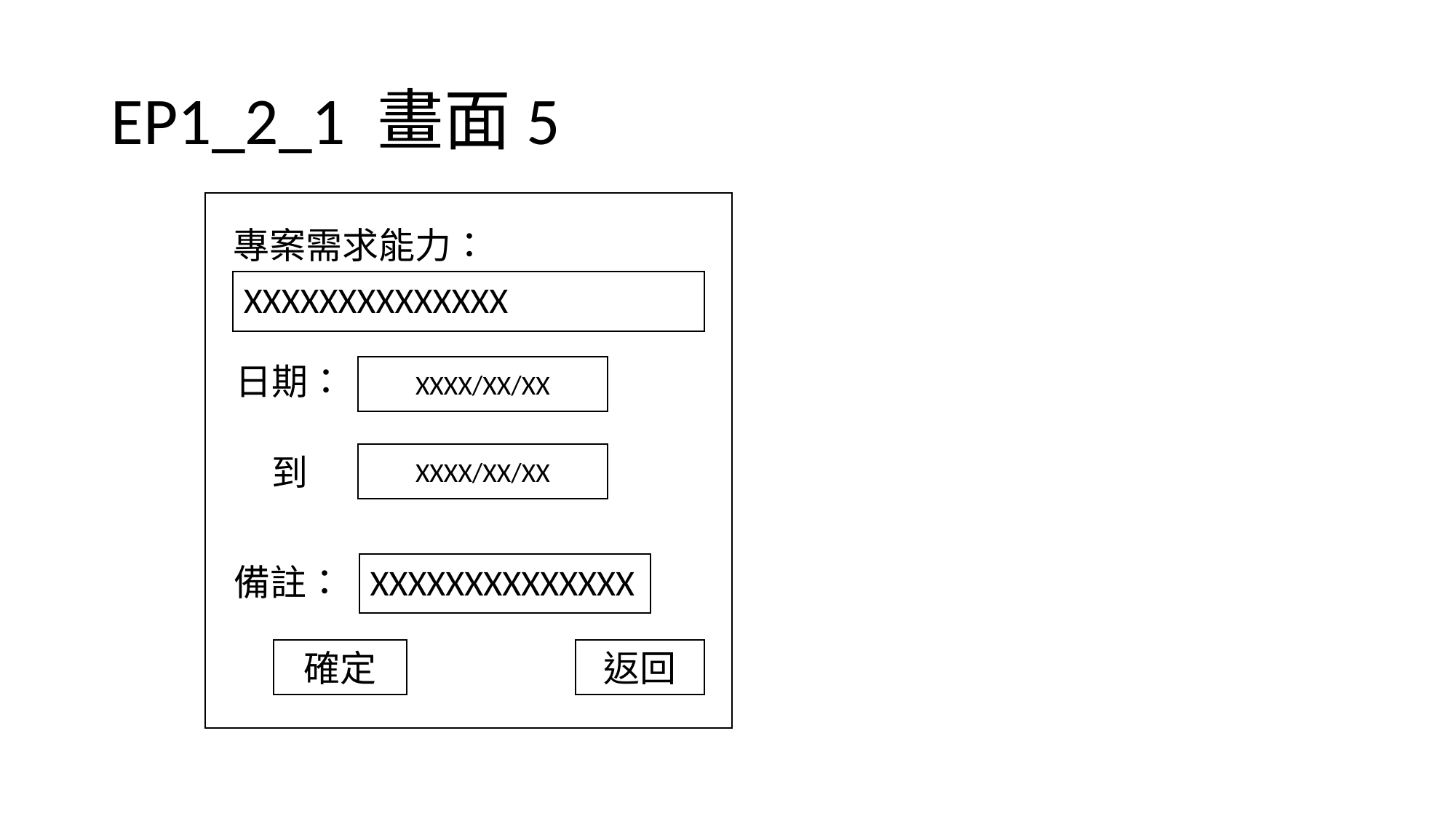

# EP1_2_1 畫面5

專案需求能力：
XXXXXXXXXXXXXX
日期：
XXXX/XX/XX
到
XXXX/XX/XX
備註：
XXXXXXXXXXXXXX
確定
返回